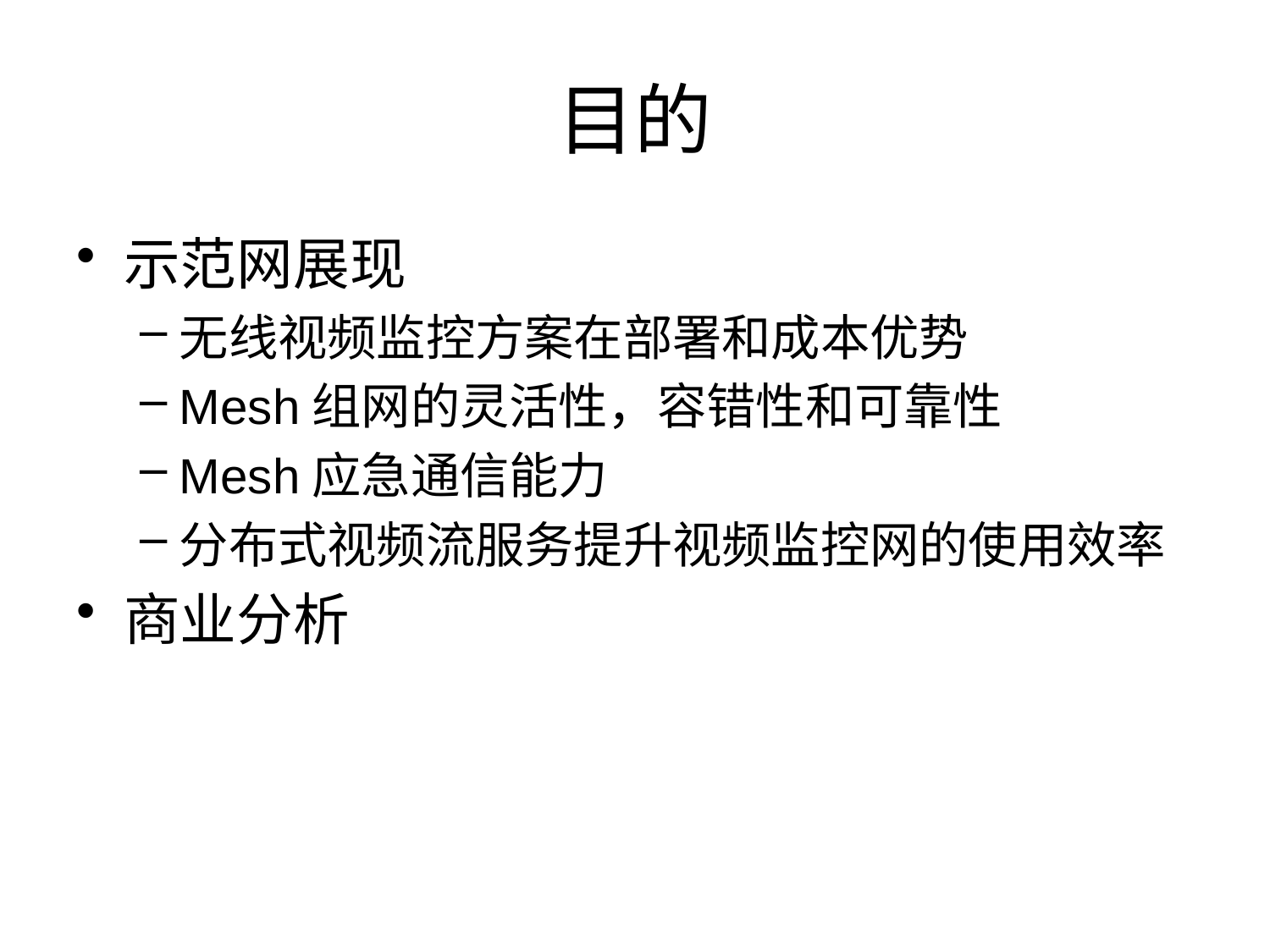

# 目的
示范网展现
无线视频监控方案在部署和成本优势
Mesh组网的灵活性，容错性和可靠性
Mesh应急通信能力
分布式视频流服务提升视频监控网的使用效率
商业分析